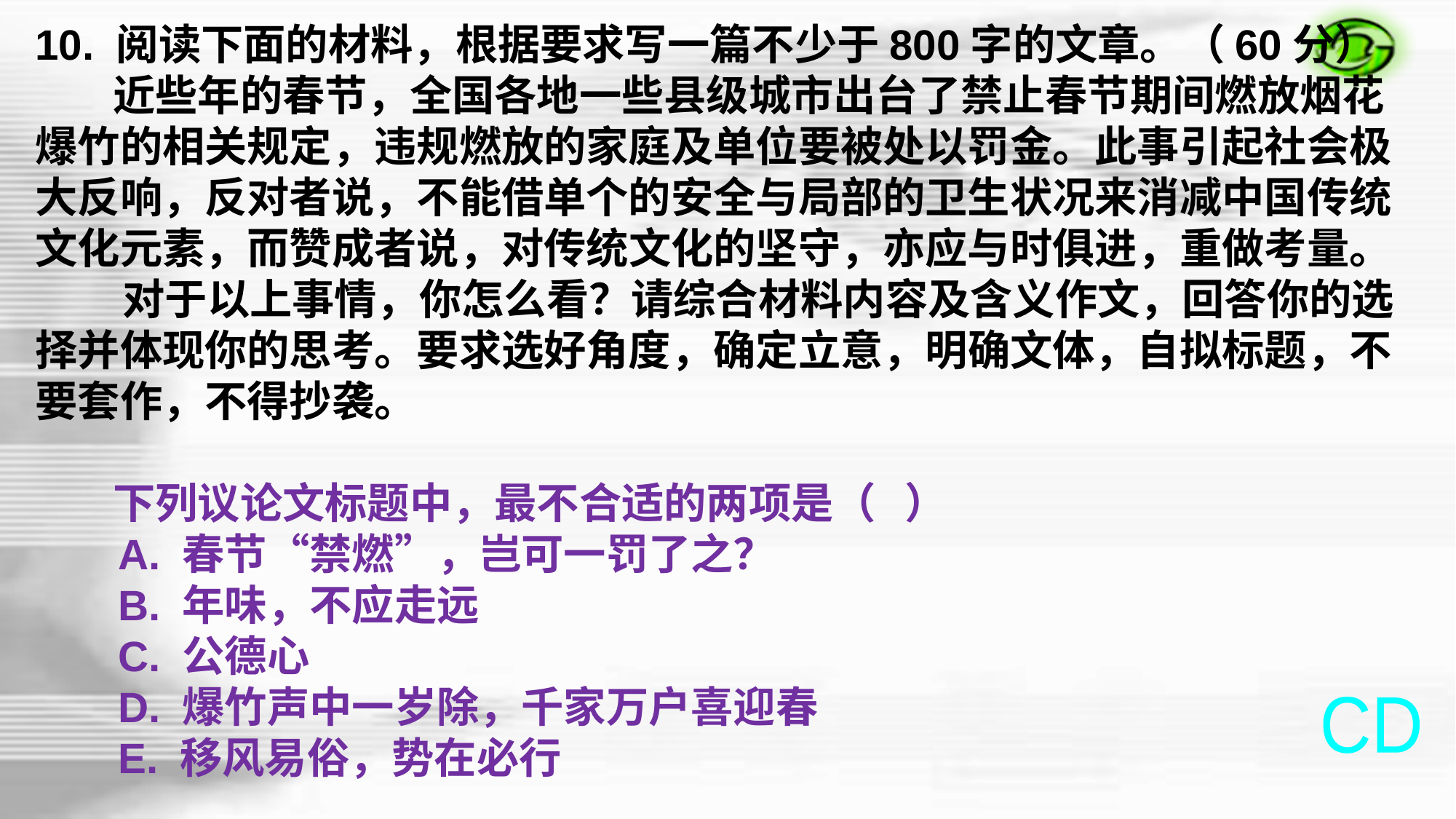

10. 阅读下面的材料，根据要求写一篇不少于800字的文章。（60分）
       近些年的春节，全国各地一些县级城市出台了禁止春节期间燃放烟花爆竹的相关规定，违规燃放的家庭及单位要被处以罚金。此事引起社会极大反响，反对者说，不能借单个的安全与局部的卫生状况来消减中国传统文化元素，而赞成者说，对传统文化的坚守，亦应与时俱进，重做考量。
        对于以上事情，你怎么看？请综合材料内容及含义作文，回答你的选择并体现你的思考。要求选好角度，确定立意，明确文体，自拟标题，不要套作，不得抄袭。

       下列议论文标题中，最不合适的两项是（   ）
       A. 春节“禁燃”，岂可一罚了之？
       B. 年味，不应走远
       C. 公德心
       D. 爆竹声中一岁除，千家万户喜迎春
       E. 移风易俗，势在必行
CD